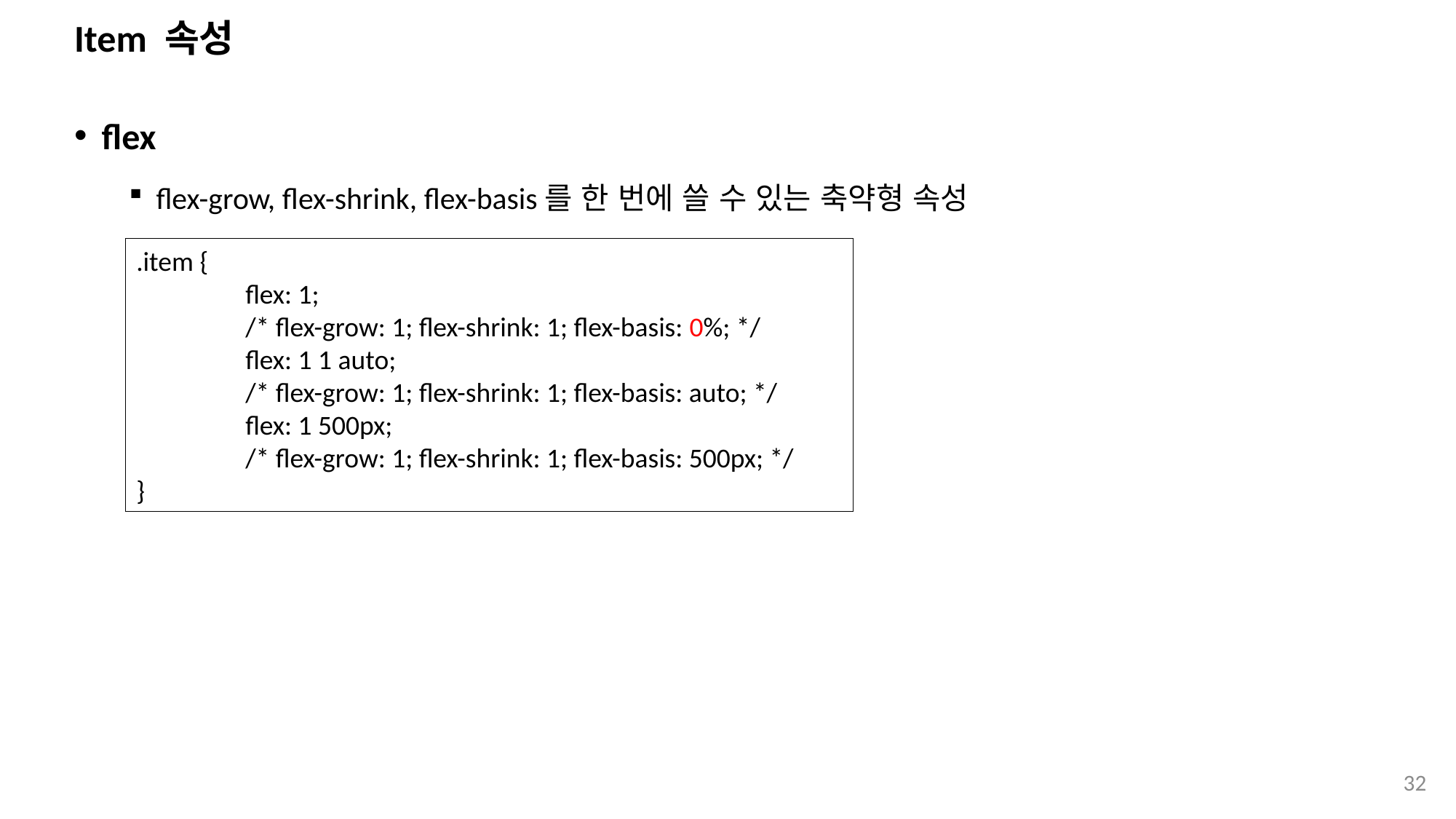

# Item 속성
flex
flex-grow, flex-shrink, flex-basis를 한 번에 쓸 수 있는 축약형 속성

.item {
	flex: 1;
	/* flex-grow: 1; flex-shrink: 1; flex-basis: 0%; */
	flex: 1 1 auto;
	/* flex-grow: 1; flex-shrink: 1; flex-basis: auto; */
	flex: 1 500px;
	/* flex-grow: 1; flex-shrink: 1; flex-basis: 500px; */
}
32